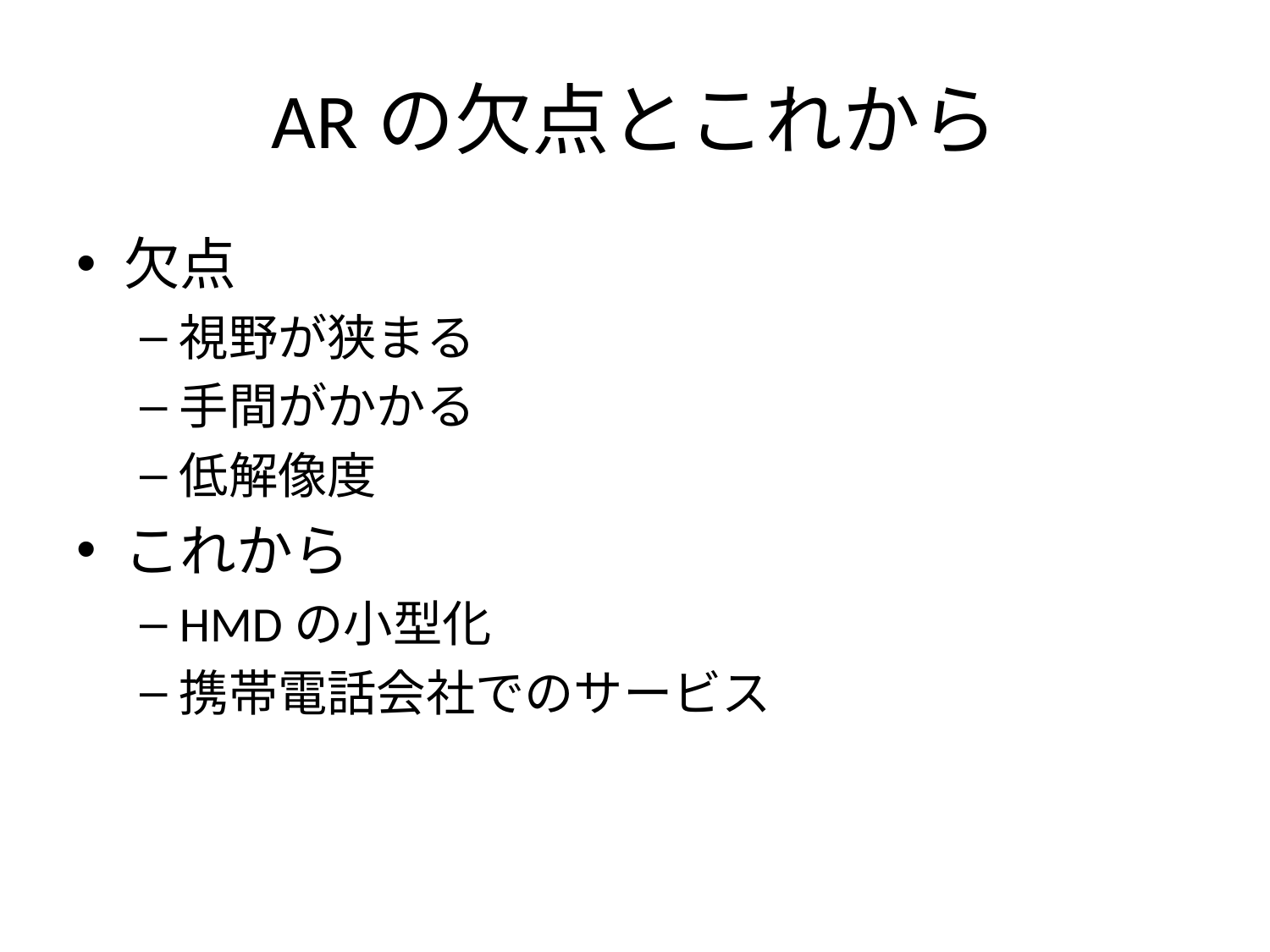

# ARの欠点とこれから
欠点
視野が狭まる
手間がかかる
低解像度
これから
HMDの小型化
携帯電話会社でのサービス